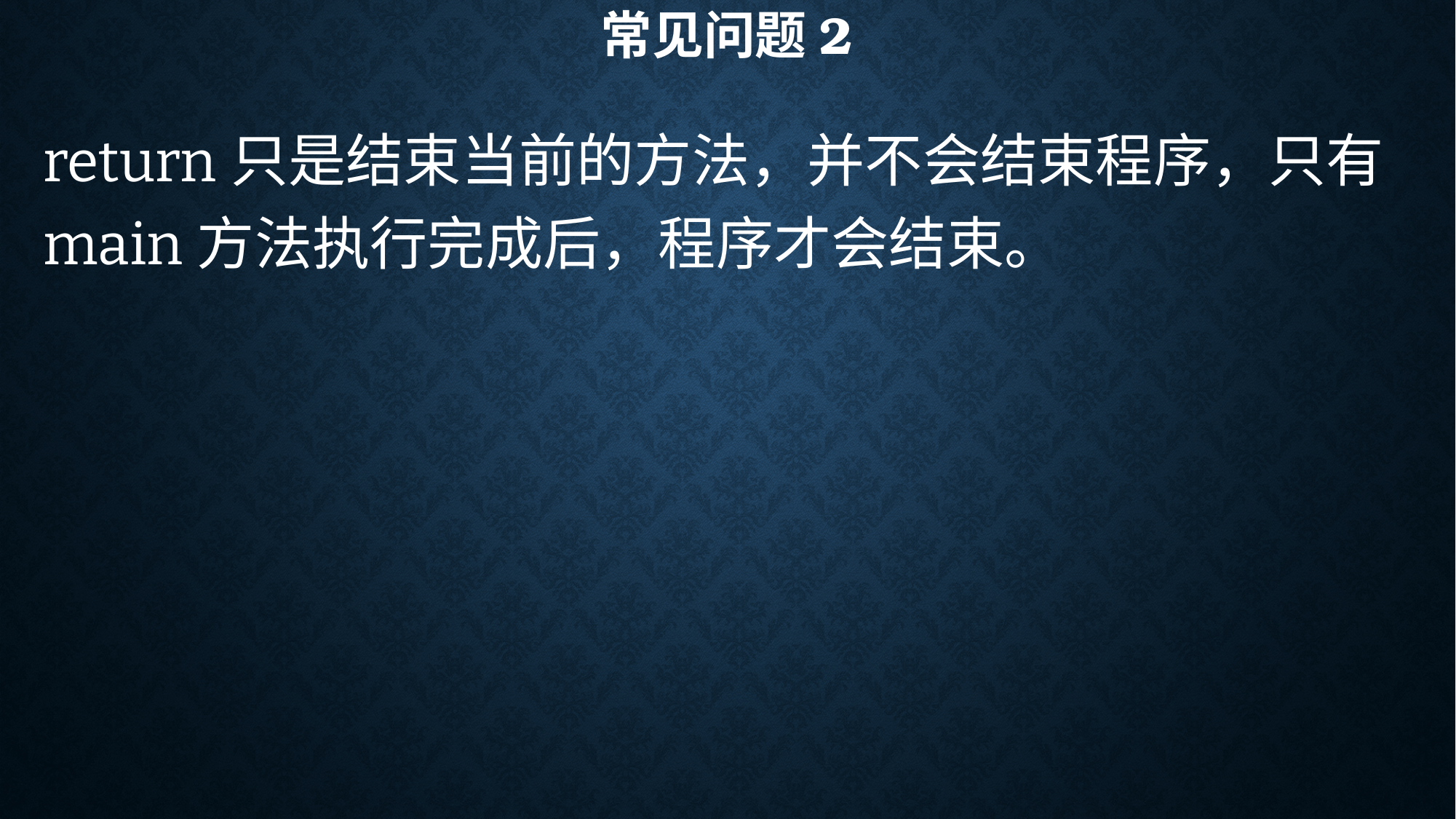

# 常见问题2
return只是结束当前的方法，并不会结束程序，只有main方法执行完成后，程序才会结束。